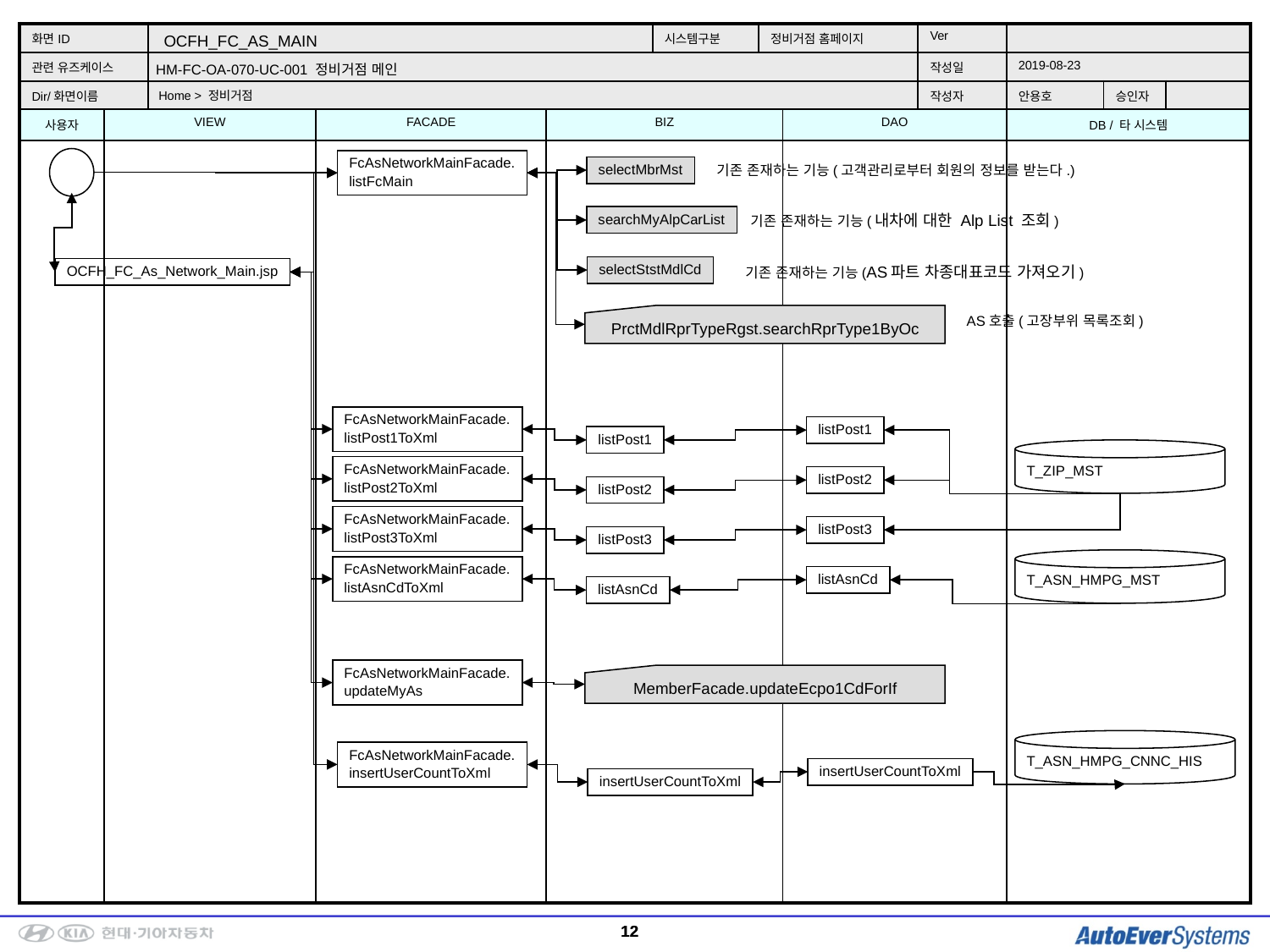

OCFH_FC_AS_MAIN
HM-FC-OA-070-UC-001 정비거점 메인
# Home > 정비거점

FcAsNetworkMainFacade.
listFcMain
기존 존재하는 기능(고객관리로부터 회원의 정보를 받는다.)
selectMbrMst
기존 존재하는 기능(내차에 대한 Alp List 조회)
searchMyAlpCarList
selectStstMdlCd
기존 존재하는 기능(AS파트 차종대표코드 가져오기)
OCFH_FC_As_Network_Main.jsp
PrctMdlRprTypeRgst.searchRprType1ByOc
AS호출(고장부위 목록조회)
FcAsNetworkMainFacade.
listPost1ToXml
listPost1
listPost1
T_ZIP_MST
FcAsNetworkMainFacade.
listPost2ToXml
listPost2
listPost2
FcAsNetworkMainFacade.
listPost3ToXml
listPost3
listPost3
FcAsNetworkMainFacade.
listAsnCdToXml
T_ASN_HMPG_MST
listAsnCd
listAsnCd
FcAsNetworkMainFacade.
updateMyAs
MemberFacade.updateEcpo1CdForIf
T_ASN_HMPG_CNNC_HIS
FcAsNetworkMainFacade.
insertUserCountToXml
insertUserCountToXml
insertUserCountToXml